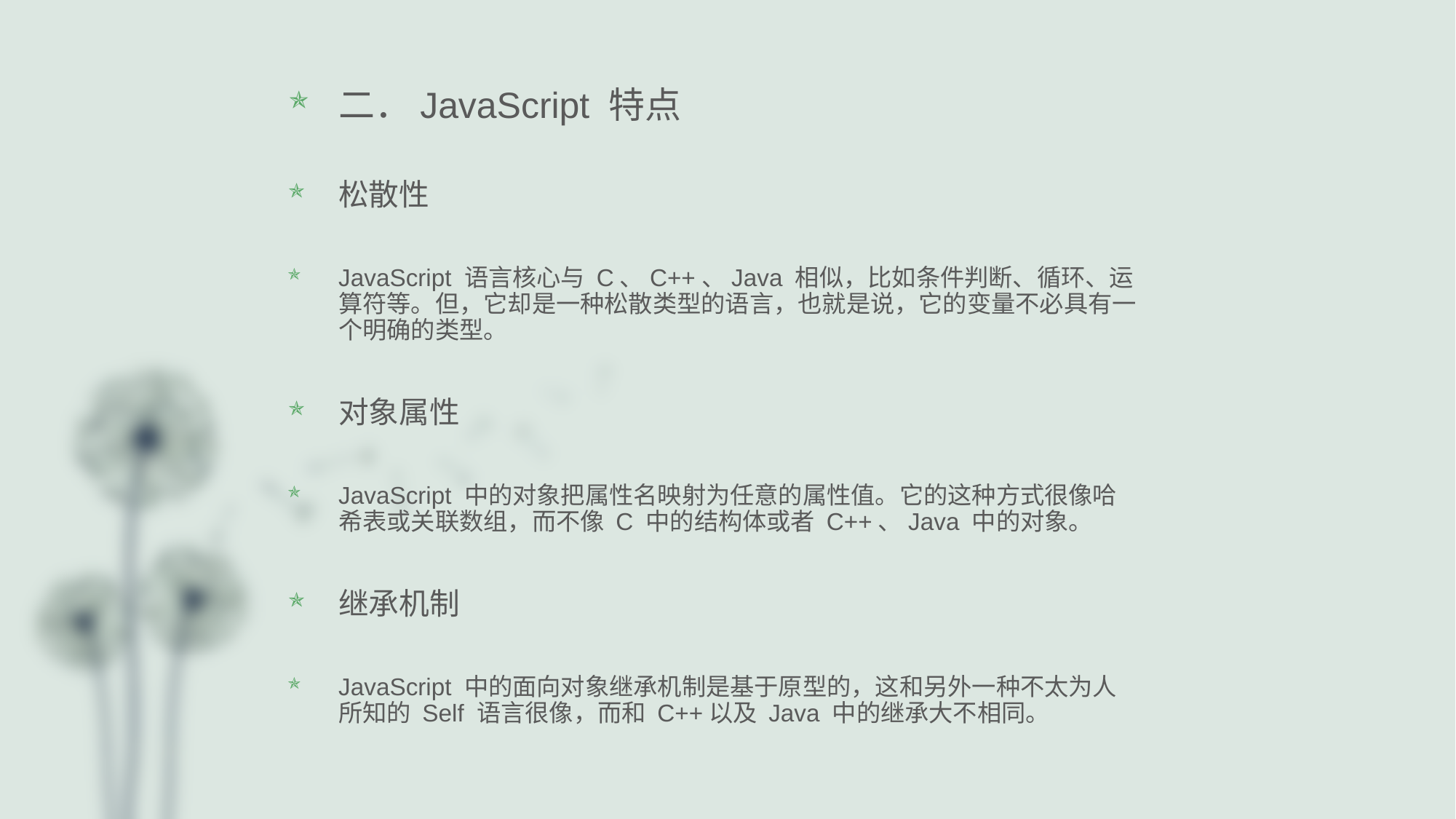

二．JavaScript 特点

松散性

JavaScript 语言核心与 C、C++、Java 相似，比如条件判断、循环、运算符等。但，它却是一种松散类型的语言，也就是说，它的变量不必具有一个明确的类型。

对象属性

JavaScript 中的对象把属性名映射为任意的属性值。它的这种方式很像哈希表或关联数组，而不像 C 中的结构体或者 C++、Java 中的对象。

继承机制

JavaScript 中的面向对象继承机制是基于原型的，这和另外一种不太为人所知的 Self 语言很像，而和 C++以及 Java 中的继承大不相同。